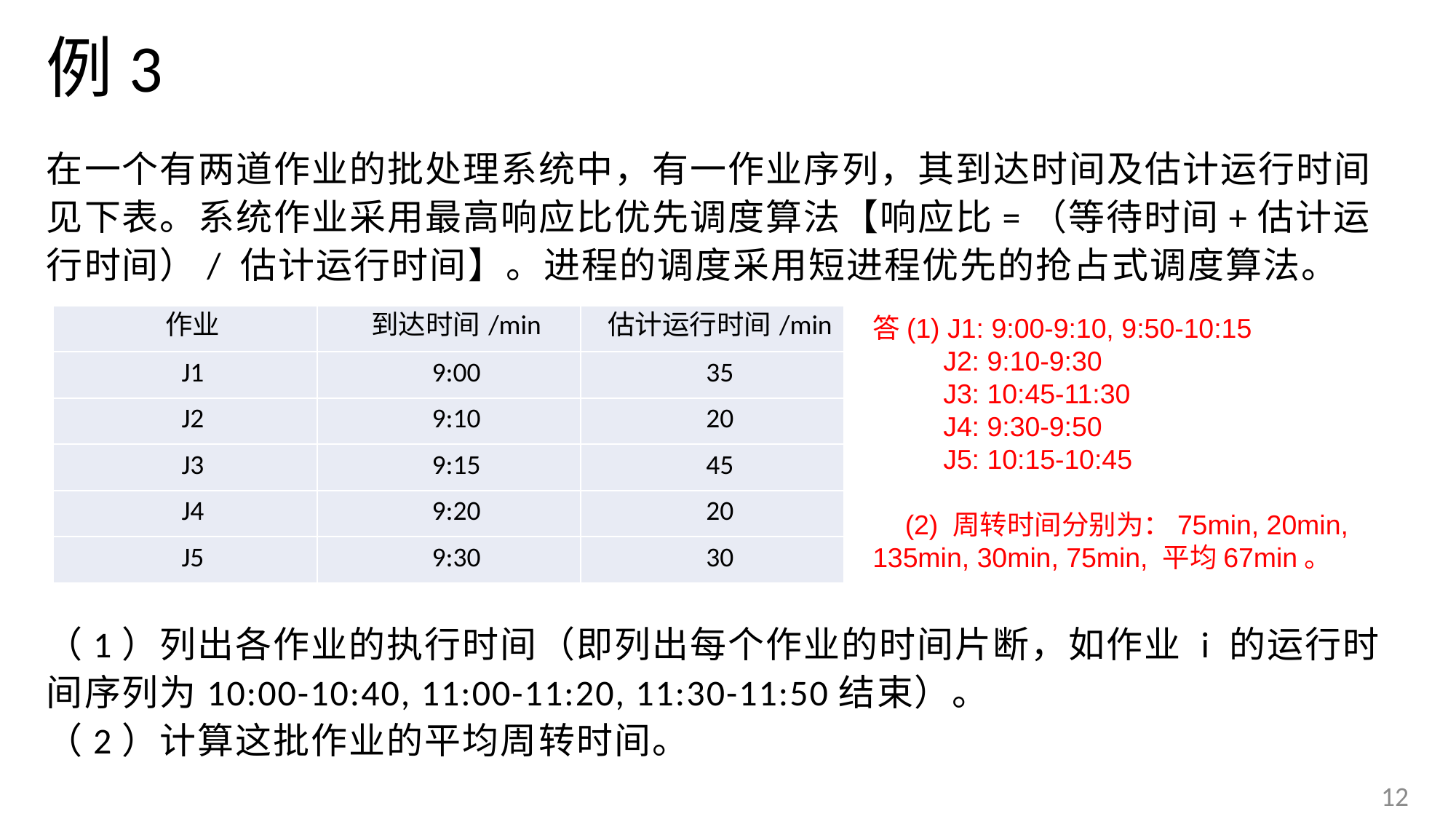

# 例3
在一个有两道作业的批处理系统中，有一作业序列，其到达时间及估计运行时间见下表。系统作业采用最高响应比优先调度算法【响应比=（等待时间+估计运行时间）/ 估计运行时间】。进程的调度采用短进程优先的抢占式调度算法。

（1）列出各作业的执行时间（即列出每个作业的时间片断，如作业 i 的运行时间序列为10:00-10:40, 11:00-11:20, 11:30-11:50结束）。
（2）计算这批作业的平均周转时间。

答(1) J1: 9:00-9:10, 9:50-10:15
     J2: 9:10-9:30
     J3: 10:45-11:30
     J4: 9:30-9:50
     J5: 10:15-10:45

(2) 周转时间分别为：75min, 20min, 135min, 30min, 75min, 平均67min。
| 作业 | 到达时间/min | 估计运行时间/min |
| --- | --- | --- |
| J1 | 9:00 | 35 |
| J2 | 9:10 | 20 |
| J3 | 9:15 | 45 |
| J4 | 9:20 | 20 |
| J5 | 9:30 | 30 |
12